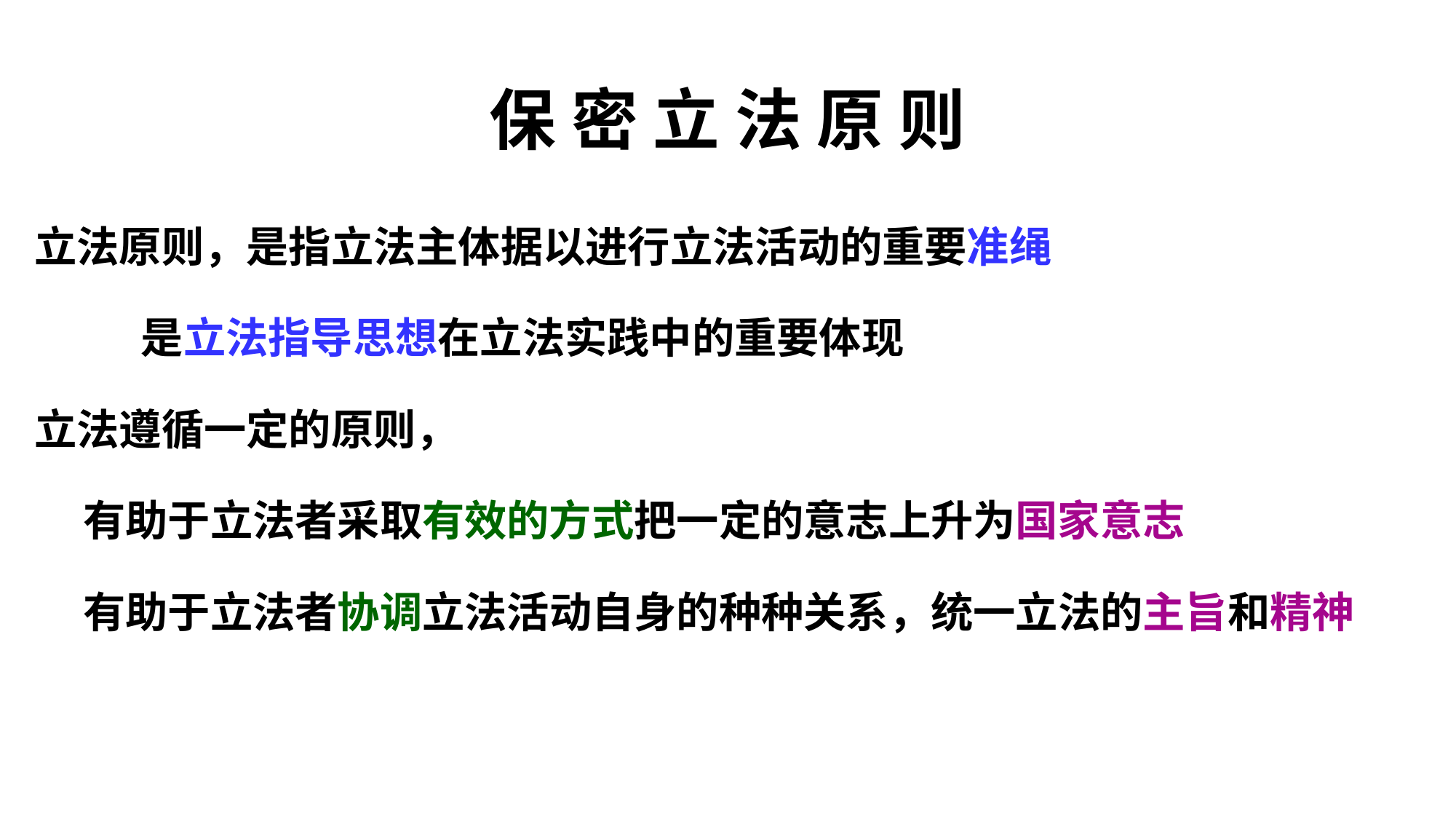

# 保 密 立 法 原 则
立法原则，是指立法主体据以进行立法活动的重要准绳
          是立法指导思想在立法实践中的重要体现
立法遵循一定的原则，
    有助于立法者采取有效的方式把一定的意志上升为国家意志
    有助于立法者协调立法活动自身的种种关系，统一立法的主旨和精神